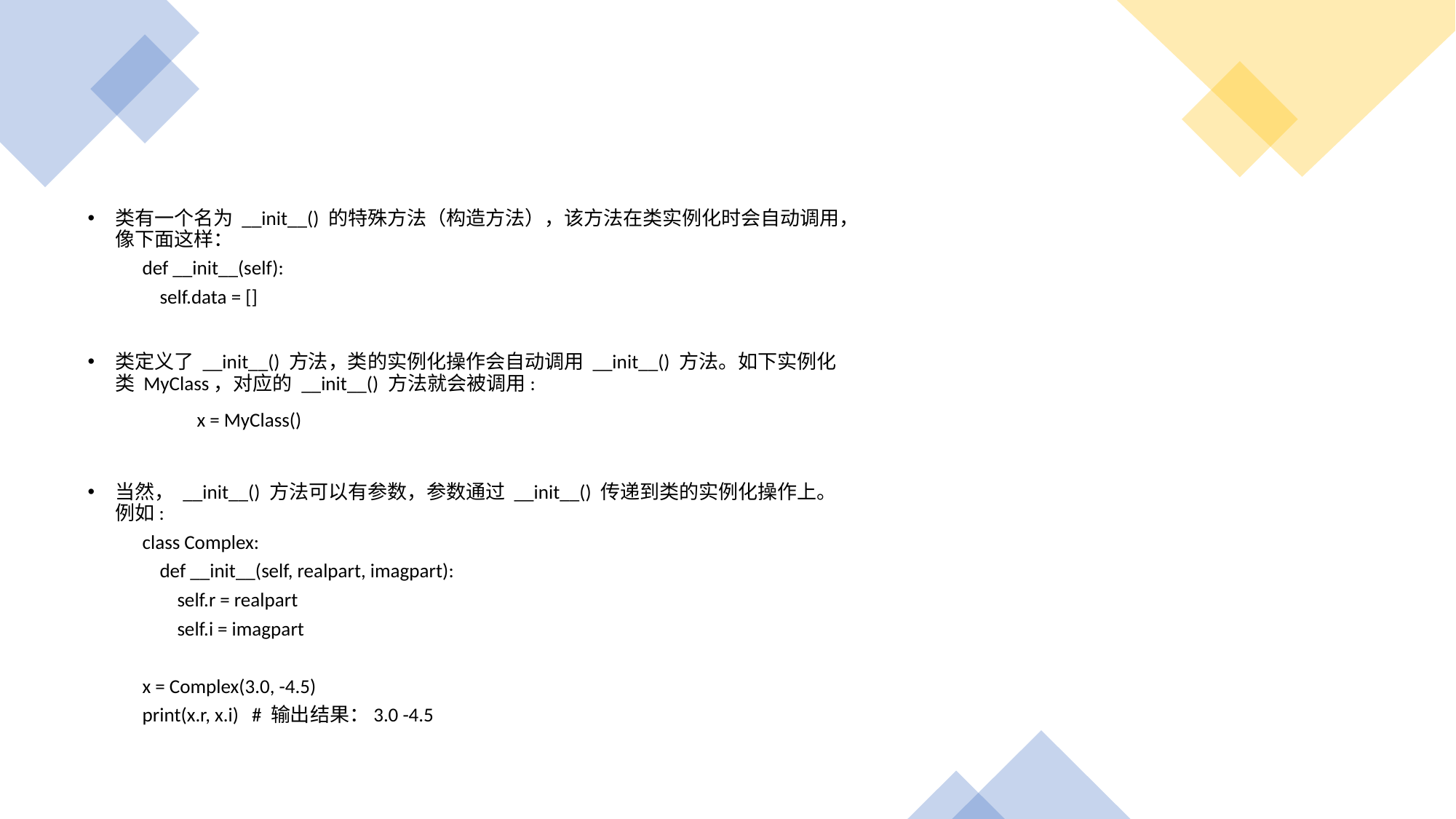

类有一个名为 __init__() 的特殊方法（构造方法），该方法在类实例化时会自动调用，像下面这样：
def __init__(self):
    self.data = []

类定义了 __init__() 方法，类的实例化操作会自动调用 __init__() 方法。如下实例化类 MyClass，对应的 __init__() 方法就会被调用:
	x = MyClass()

当然， __init__() 方法可以有参数，参数通过 __init__() 传递到类的实例化操作上。例如:
class Complex:
    def __init__(self, realpart, imagpart):
        self.r = realpart
        self.i = imagpart

x = Complex(3.0, -4.5)
print(x.r, x.i)   # 输出结果：3.0 -4.5